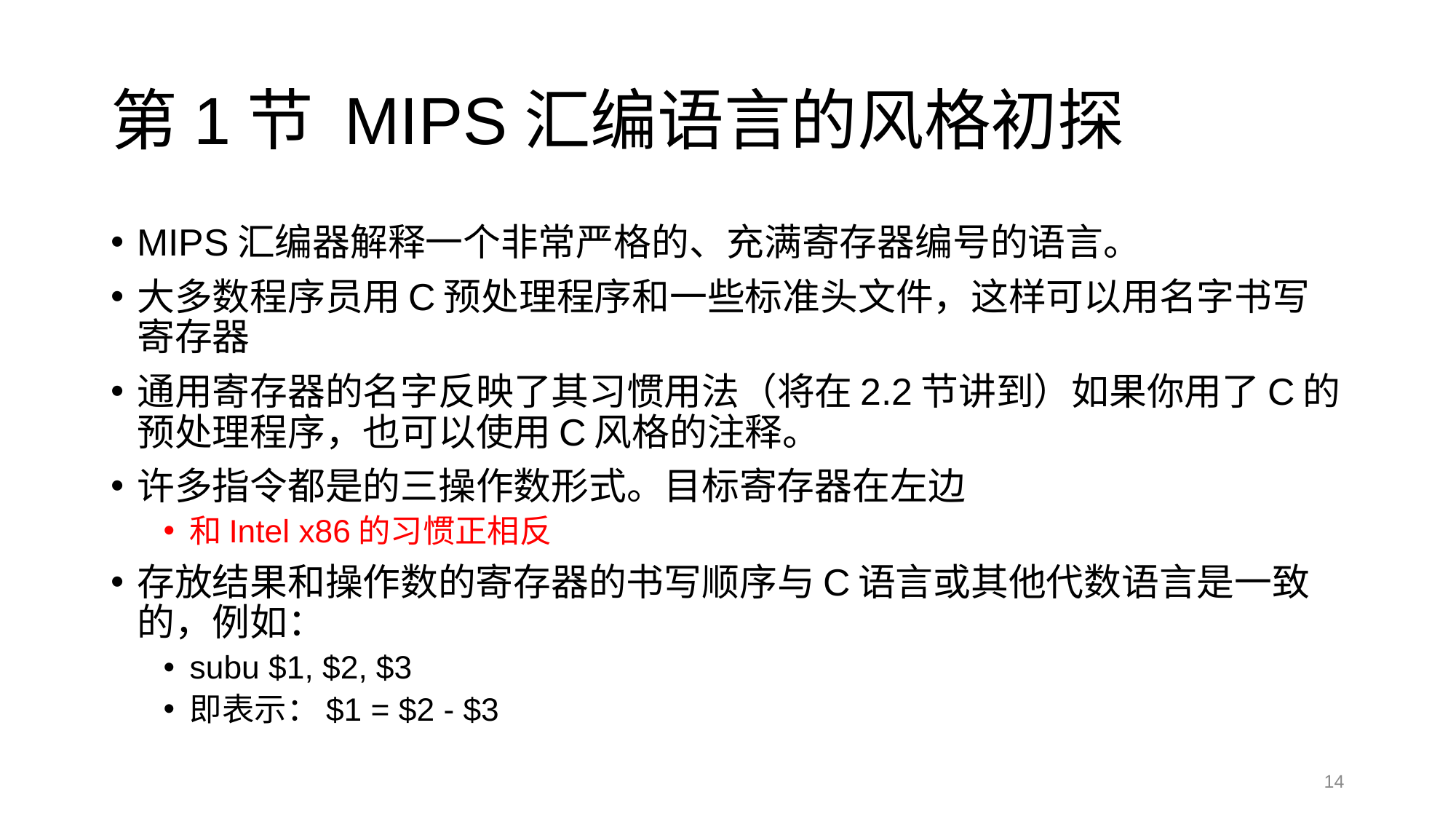

# 第1节 MIPS汇编语言的风格初探
MIPS汇编器解释一个非常严格的、充满寄存器编号的语言。
大多数程序员用C预处理程序和一些标准头文件，这样可以用名字书写寄存器
通用寄存器的名字反映了其习惯用法（将在2.2节讲到）如果你用了C的预处理程序，也可以使用C风格的注释。
许多指令都是的三操作数形式。目标寄存器在左边
和Intel x86的习惯正相反
存放结果和操作数的寄存器的书写顺序与C语言或其他代数语言是一致的，例如：
subu $1, $2, $3
即表示：$1 = $2 - $3
14